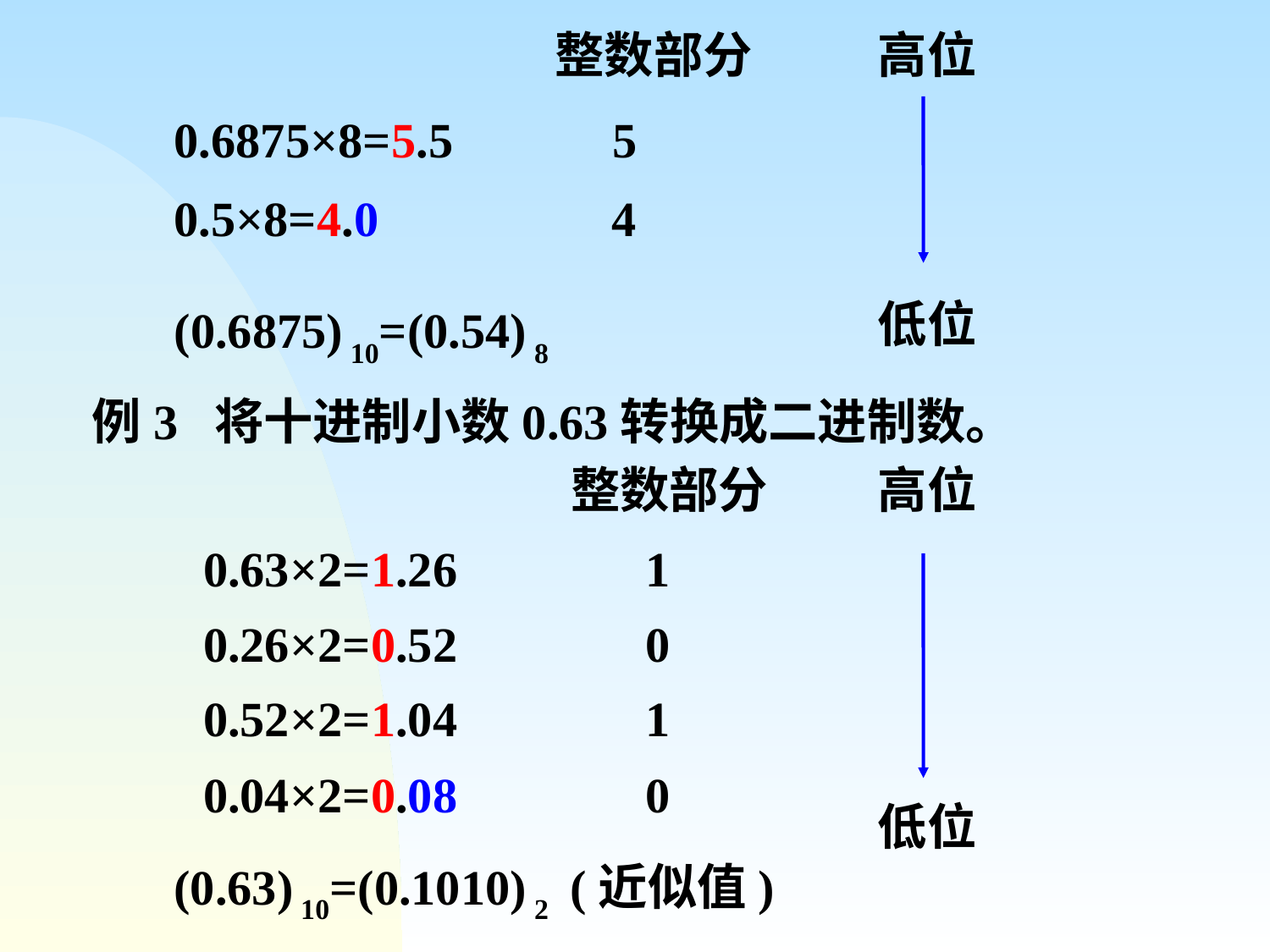

整数部分
高位

低位
0.6875×8=5.5             5
0.5×8=4.0                   4
(0.6875) 10=(0.54) 8
例3  将十进制小数0.63转换成二进制数。
整数部分
高位

低位
0.63×2=1.26       	     1
0.26×2=0.52       	     0
0.52×2=1.04      	     1
0.04×2=0.08       	     0
(0.63) 10=(0.1010) 2   (近似值)
21